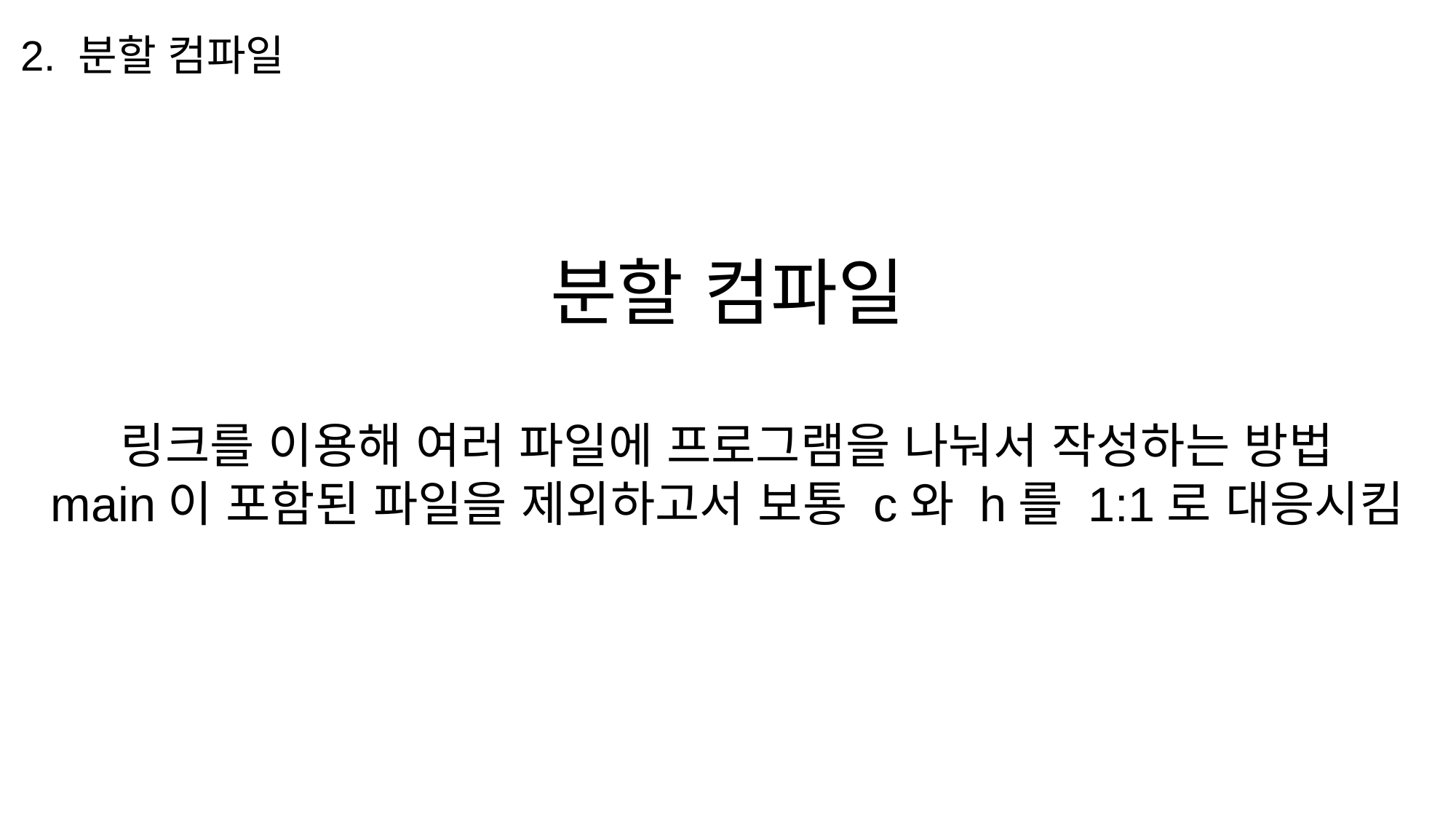

2. 분할 컴파일
분할 컴파일
링크를 이용해 여러 파일에 프로그램을 나눠서 작성하는 방법
main이 포함된 파일을 제외하고서 보통 c와 h를 1:1로 대응시킴